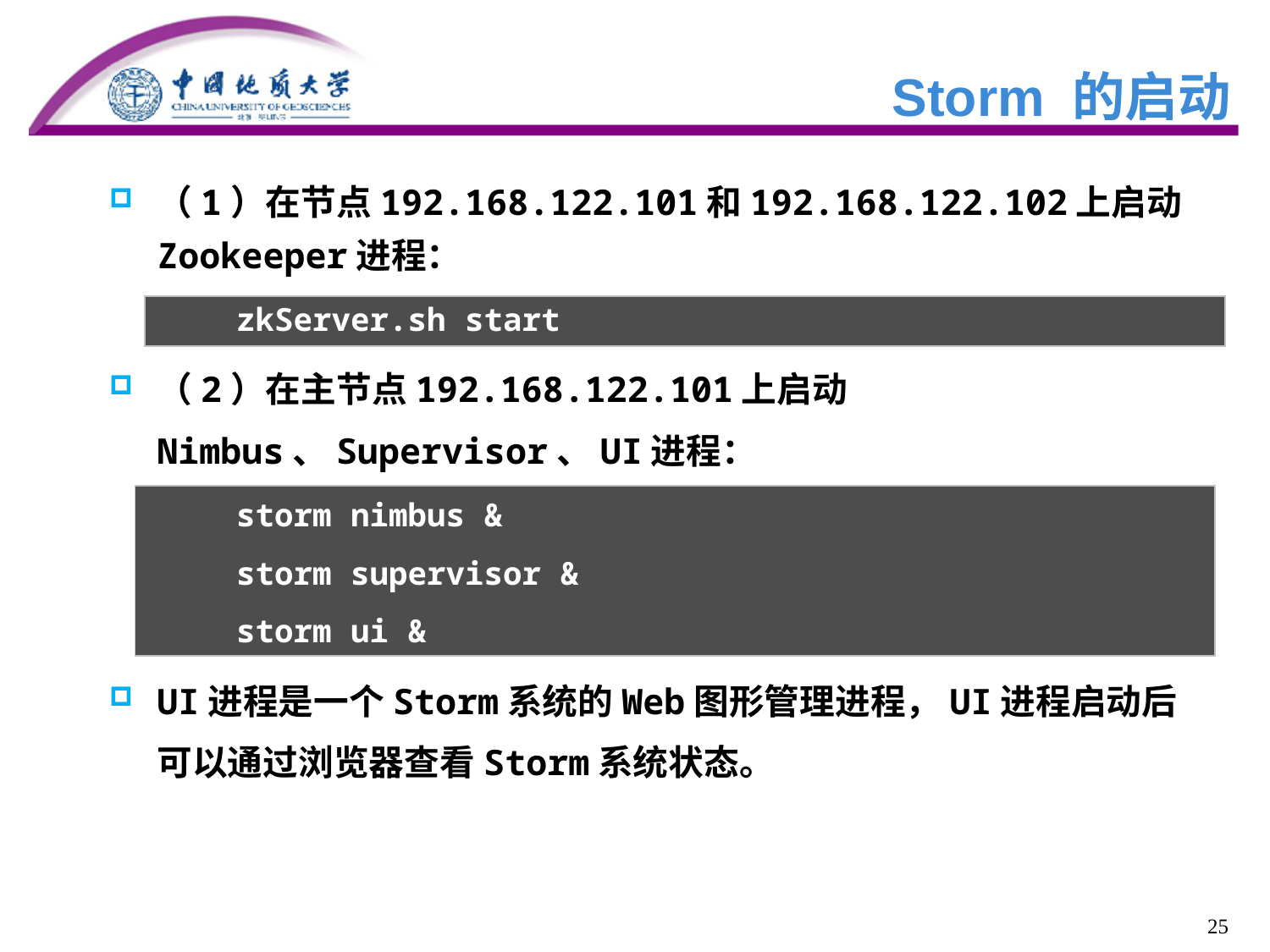

# Storm 的启动
（1）在节点192.168.122.101和192.168.122.102上启动Zookeeper进程：
zkServer.sh start
（2）在主节点192.168.122.101上启动Nimbus、Supervisor、UI进程：
storm nimbus &
storm supervisor &
storm ui &
UI进程是一个Storm系统的Web图形管理进程，UI进程启动后可以通过浏览器查看Storm系统状态。